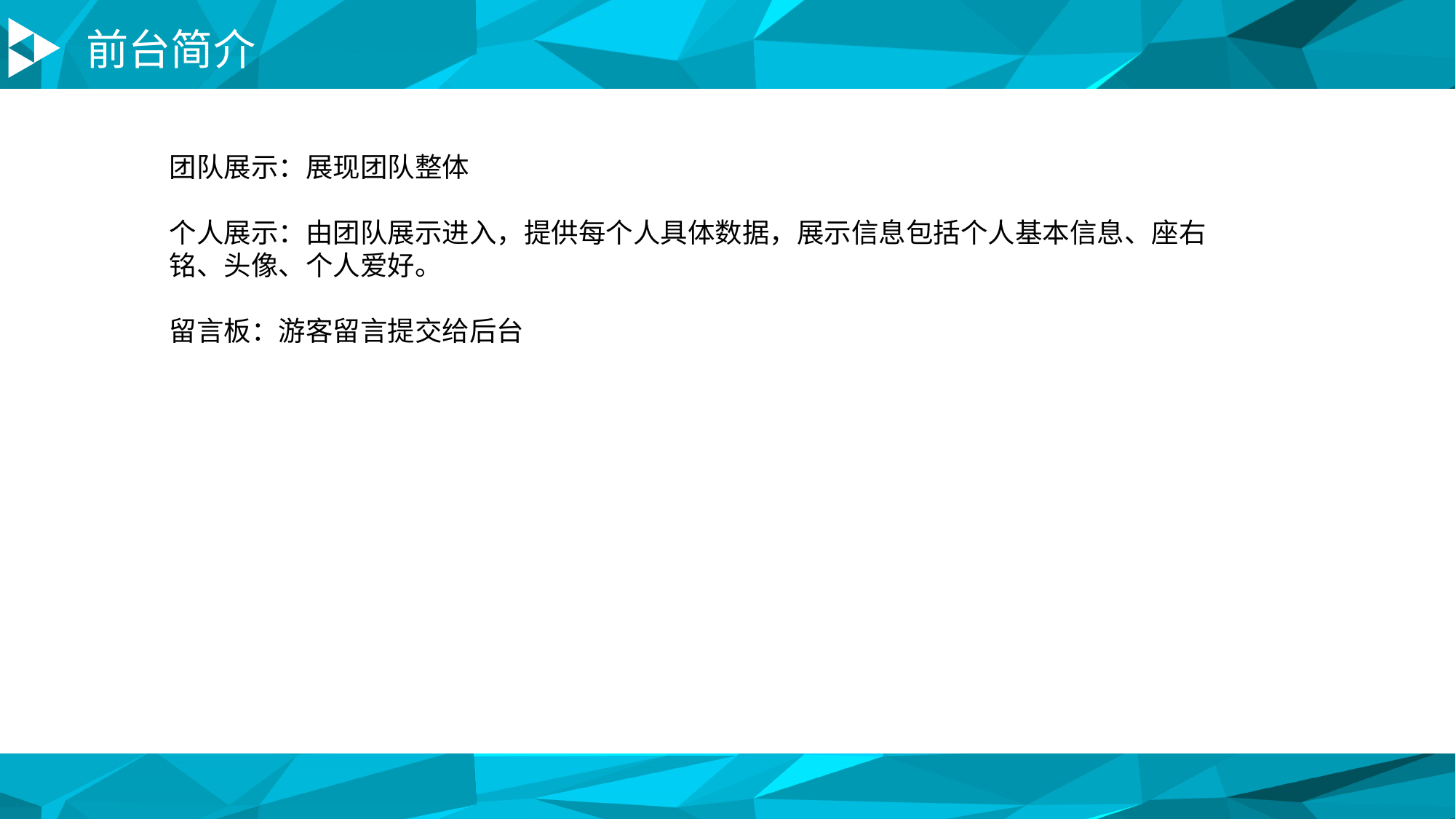

前台简介
团队展示：展现团队整体

个人展示：由团队展示进入，提供每个人具体数据，展示信息包括个人基本信息、座右铭、头像、个人爱好。

留言板：游客留言提交给后台
A
B
C